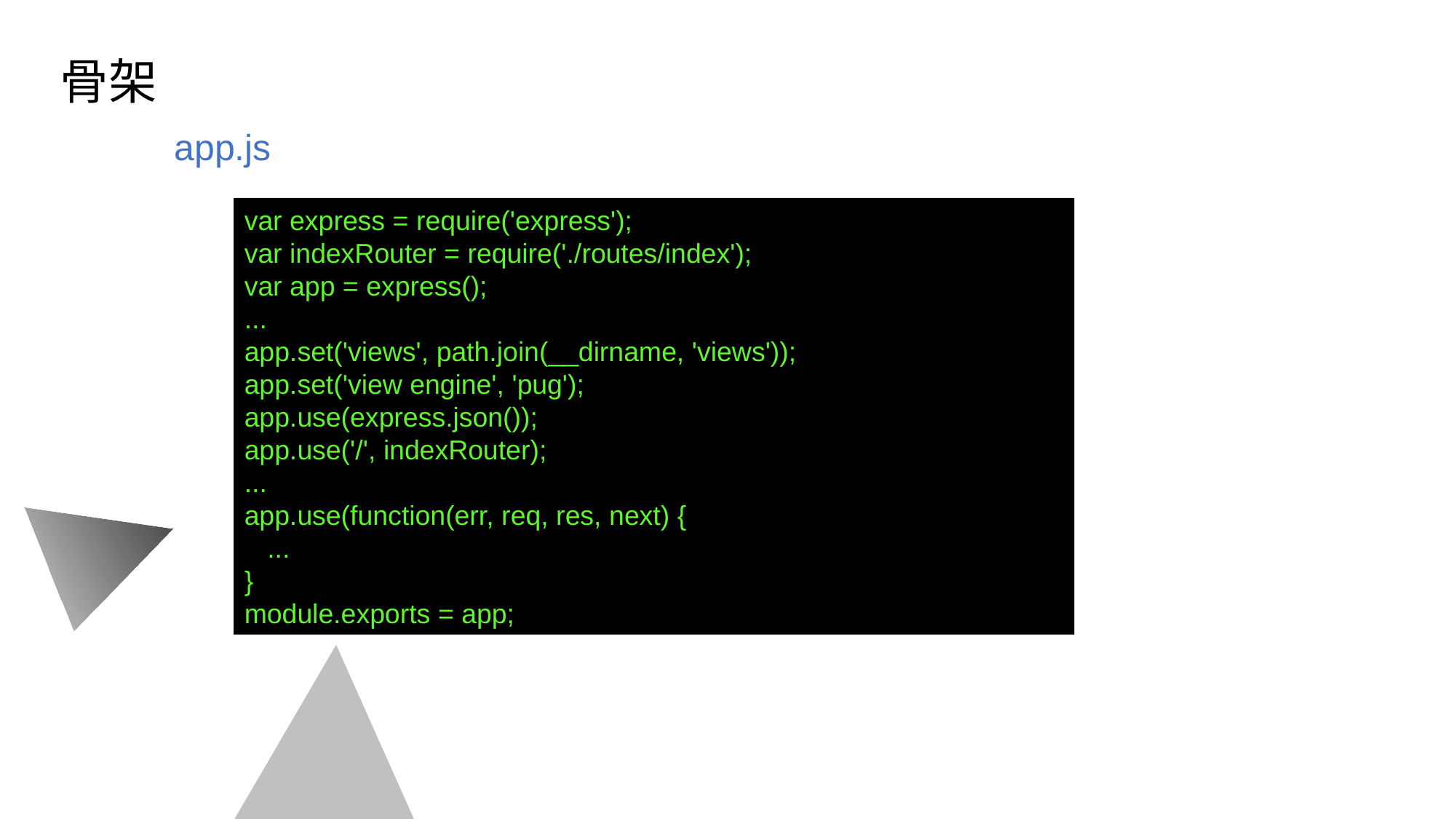

# 目录 CONTENTS
骨架
app.js
var express = require('express');
var indexRouter = require('./routes/index');
var app = express();
...
app.set('views', path.join(__dirname, 'views'));
app.set('view engine', 'pug');
app.use(express.json());
app.use('/', indexRouter);
...
app.use(function(err, req, res, next) {
   ...
}
module.exports = app;
公司介绍
COMPANY PROFILE
我们坚持以客户为中心，快速响应客户需求，持续为客户创造长期价值进而成就客户
市场分析
MARKET ANALYSIS
我们坚持以客户为中心，快速响应客户需求，持续为客户创造长期价值进而成就客户
产品服务
PRODUCT SERVICE
我们坚持以客户为中心，快速响应客户需求，持续为客户创造长期价值进而成就客户
财务分析
FINANCIAL ANALYSIS
我们坚持以客户为中心，快速响应客户需求，持续为客户创造长期价值进而成就客户

7